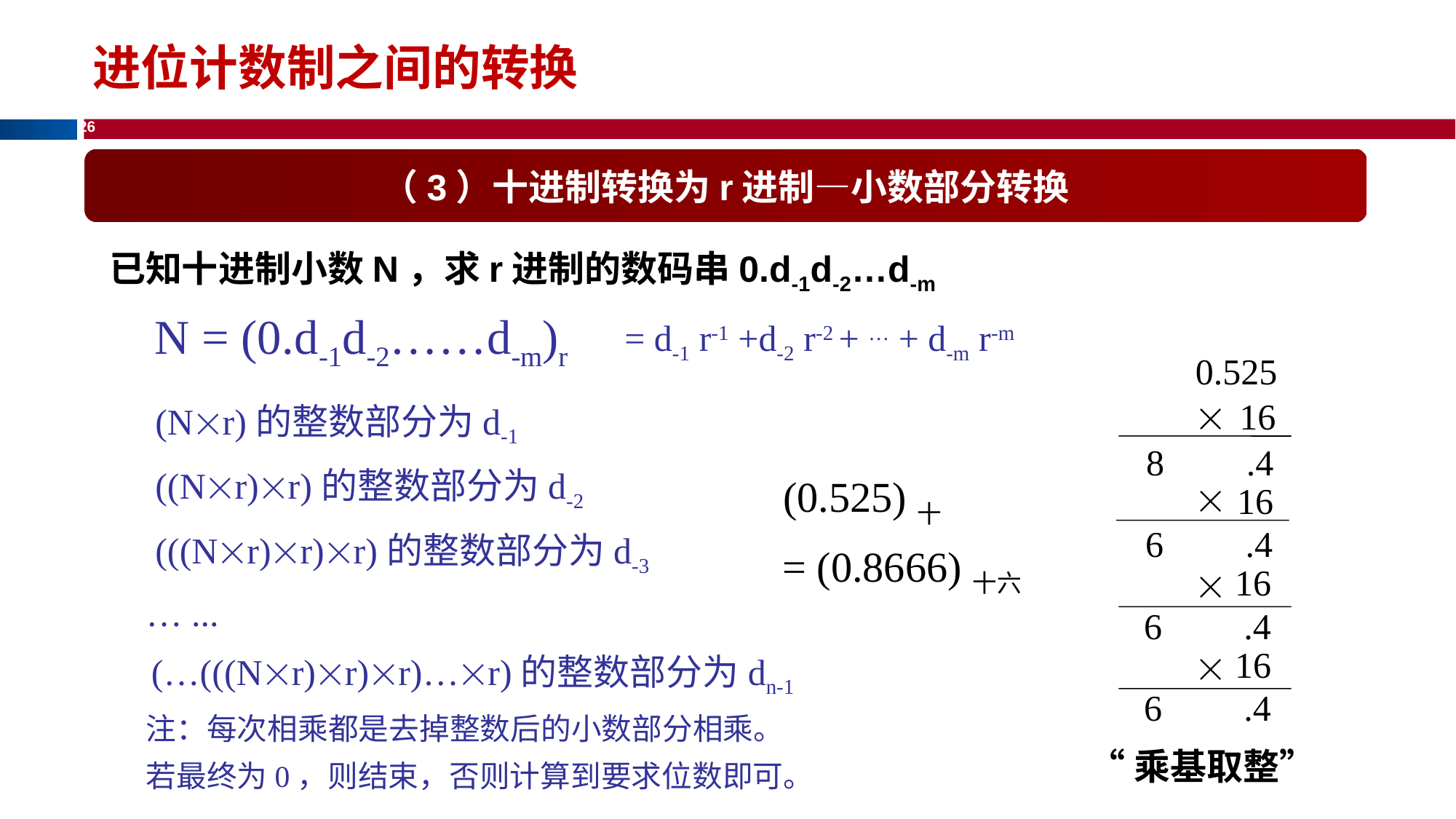

进位计数制之间的转换
（3）十进制转换为r进制—小数部分转换
已知十进制小数N，求r进制的数码串0.d-1d-2…d-m
N = (0.d-1d-2……d-m)r
= d-1 r-1 +d-2 r-2 + … + d-m r-m
0.525
×
16
8         .4

 (N×r)的整数部分为d-1
 ((N×r)×r)的整数部分为d-2
 (((N×r)×r)×r)的整数部分为d-3
… ...
 (…(((N×r)×r)×r)…×r)的整数部分为dn-1
注：每次相乘都是去掉整数后的小数部分相乘。
若最终为0，则结束，否则计算到要求位数即可。
(0.525)十
×
16
6         .4

= (0.8666)十六
16
×
6         .4

16
×
6         .4

“乘基取整”